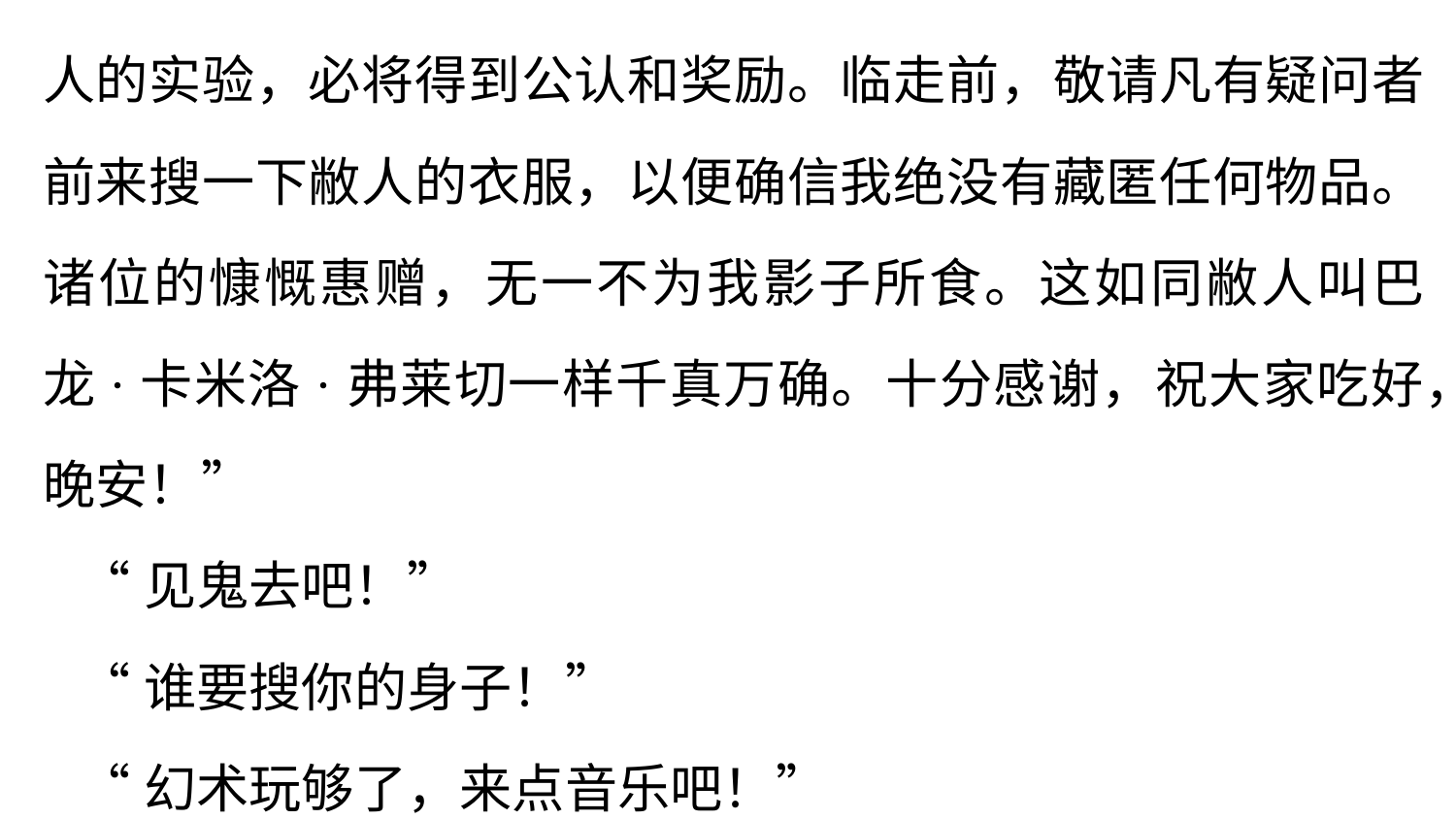

人的实验，必将得到公认和奖励。临走前，敬请凡有疑问者前来搜一下敝人的衣服，以便确信我绝没有藏匿任何物品。诸位的慷慨惠赠，无一不为我影子所食。这如同敝人叫巴龙·卡米洛·弗莱切一样千真万确。十分感谢，祝大家吃好，晚安！”
   “见鬼去吧！”
   “谁要搜你的身子！”
   “幻术玩够了，来点音乐吧！”